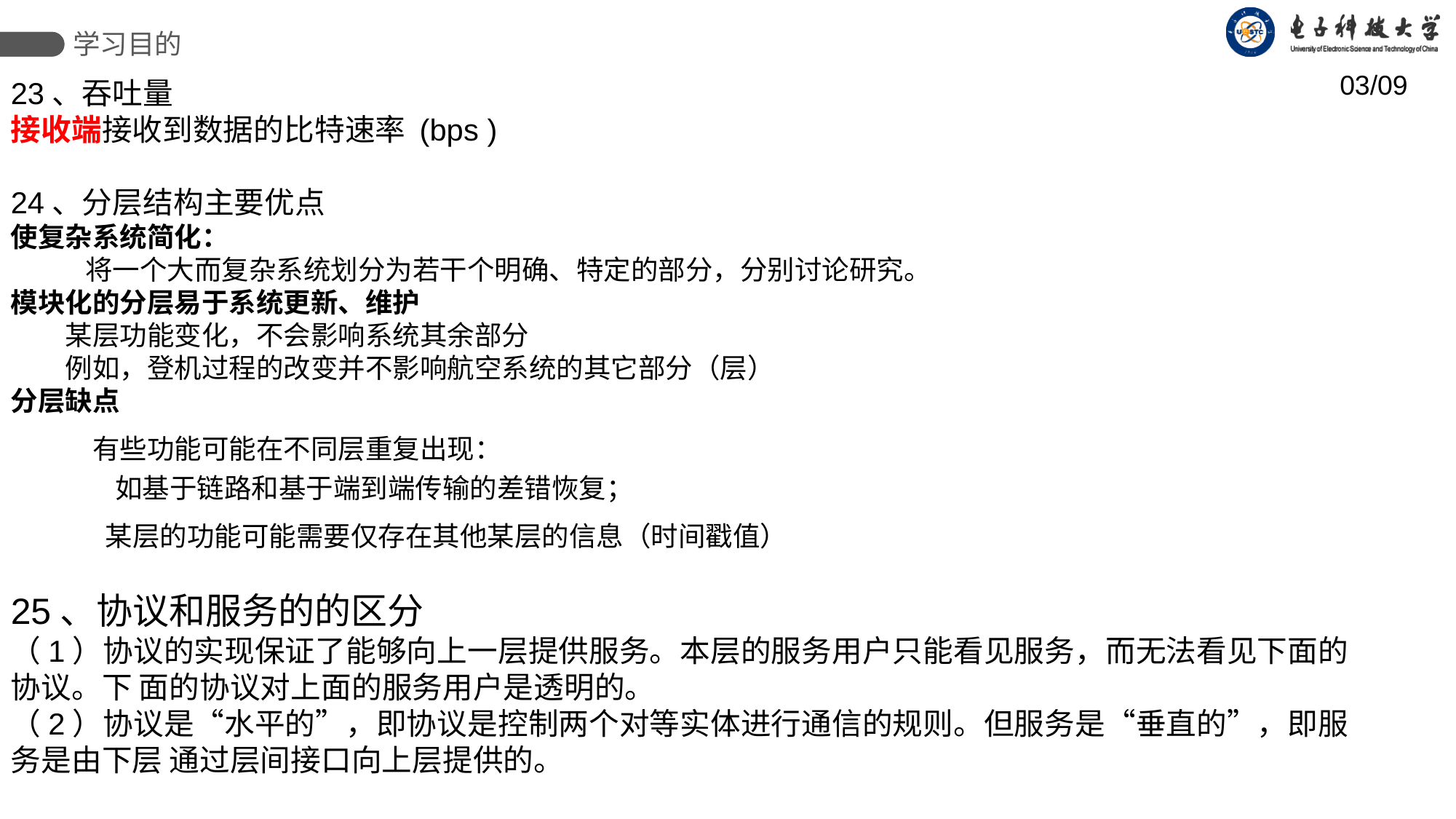

学习目的
03/09
23、吞吐量
接收端接收到数据的比特速率 (bps )

24、分层结构主要优点
使复杂系统简化：
           将一个大而复杂系统划分为若干个明确、特定的部分，分别讨论研究。
模块化的分层易于系统更新、维护
某层功能变化，不会影响系统其余部分
例如，登机过程的改变并不影响航空系统的其它部分（层）
分层缺点
有些功能可能在不同层重复出现：
       如基于链路和基于端到端传输的差错恢复；
 某层的功能可能需要仅存在其他某层的信息（时间戳值）

25、协议和服务的的区分
（1）协议的实现保证了能够向上一层提供服务。本层的服务用户只能看见服务，而无法看见下面的协议。下 面的协议对上面的服务用户是透明的。
（2）协议是“水平的”，即协议是控制两个对等实体进行通信的规则。但服务是“垂直的”，即服务是由下层 通过层间接口向上层提供的。